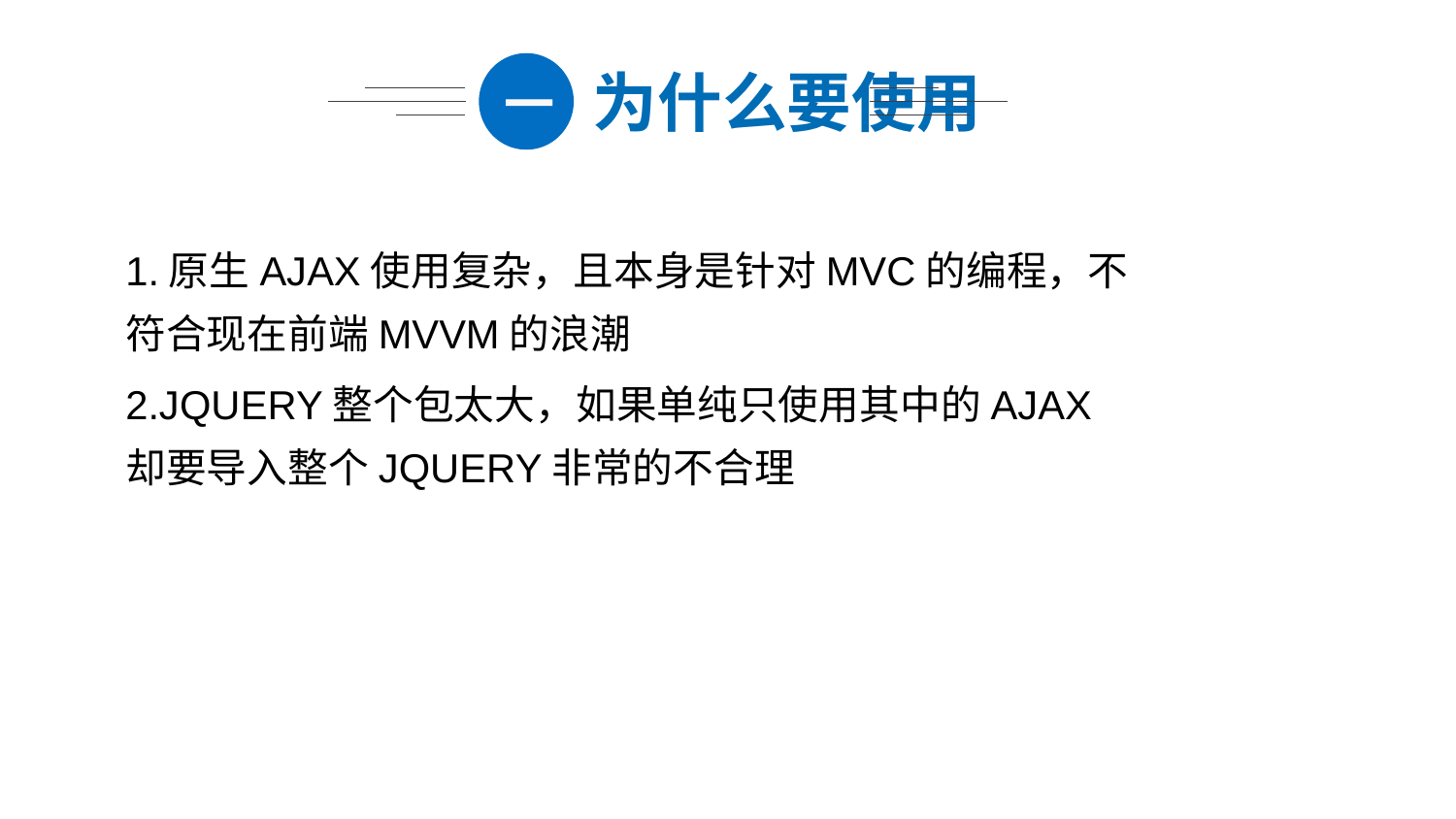

为什么要使用
一
1.原生AJAX使用复杂，且本身是针对MVC的编程，不符合现在前端MVVM的浪潮
2.JQUERY整个包太大，如果单纯只使用其中的AJAX却要导入整个JQUERY非常的不合理